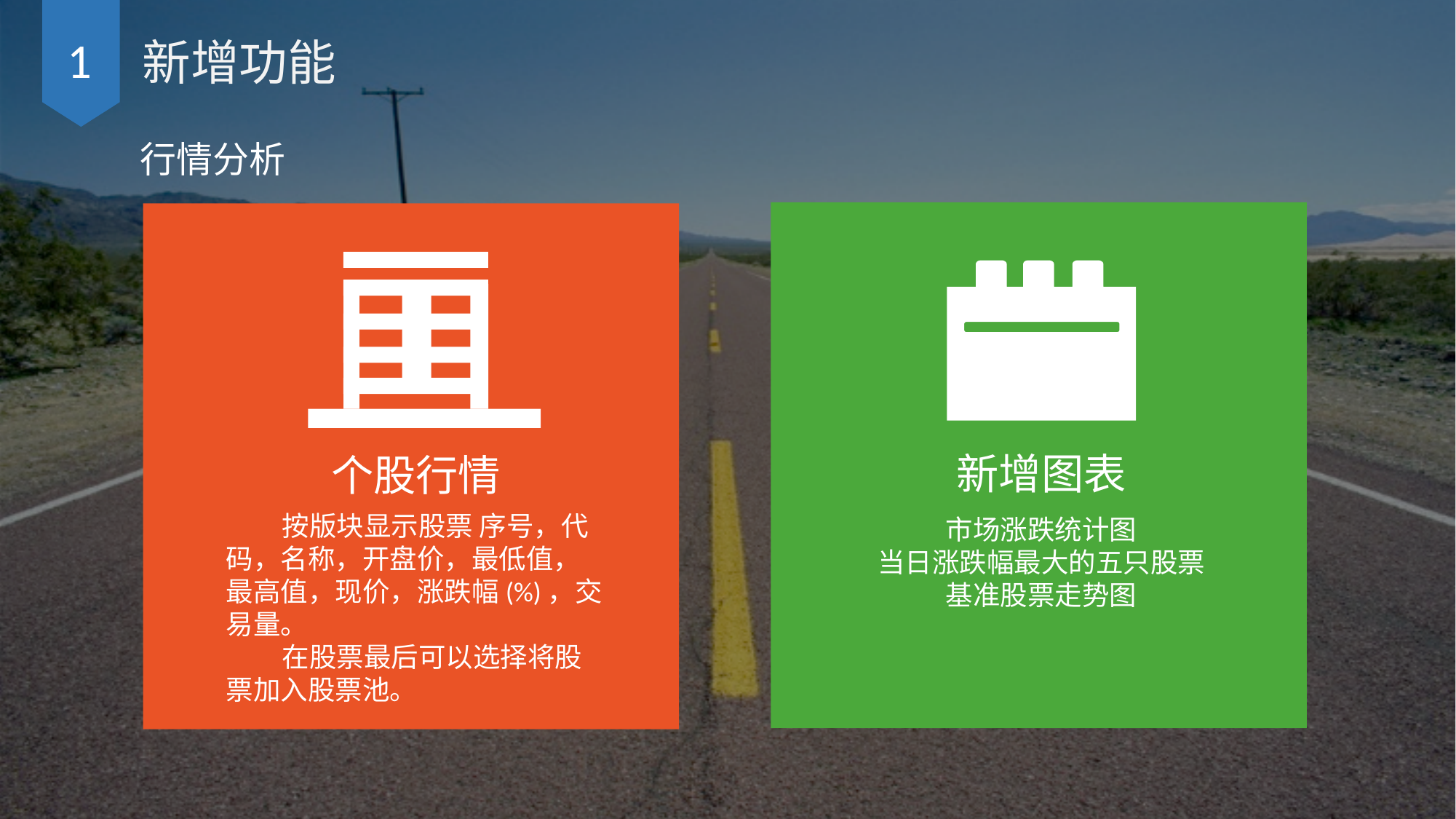

1
新增功能
行情分析

新增图表
市场涨跌统计图
当日涨跌幅最大的五只股票
基准股票走势图

个股行情
        按版块显示股票 序号，代码，名称，开盘价，最低值，最高值，现价，涨跌幅(%)，交易量。
        在股票最后可以选择将股票加入股票池。